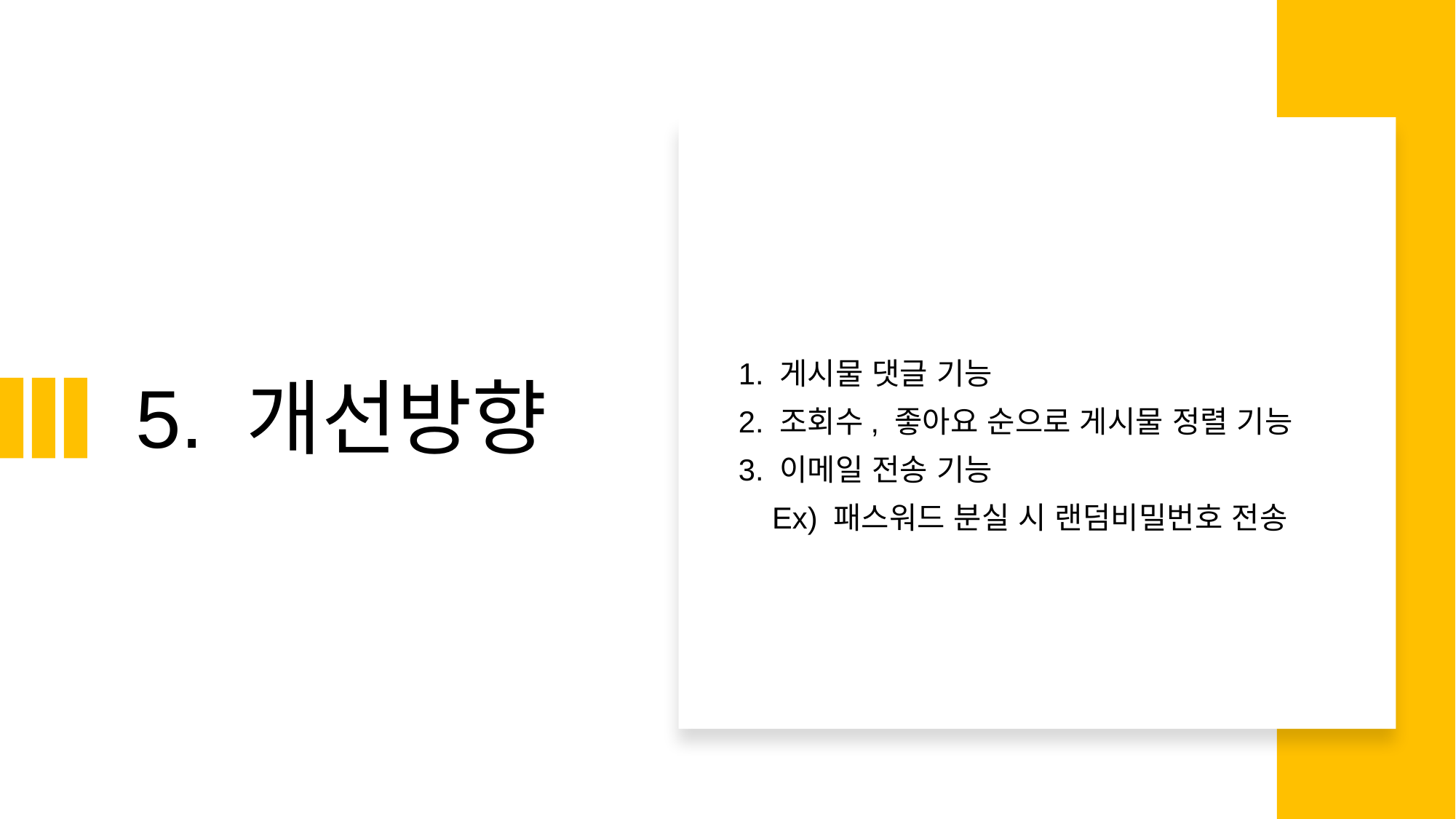

# 5. 개선방향

1. 게시물 댓글 기능
2. 조회수, 좋아요 순으로 게시물 정렬 기능
3. 이메일 전송 기능
    Ex) 패스워드 분실 시 랜덤비밀번호 전송